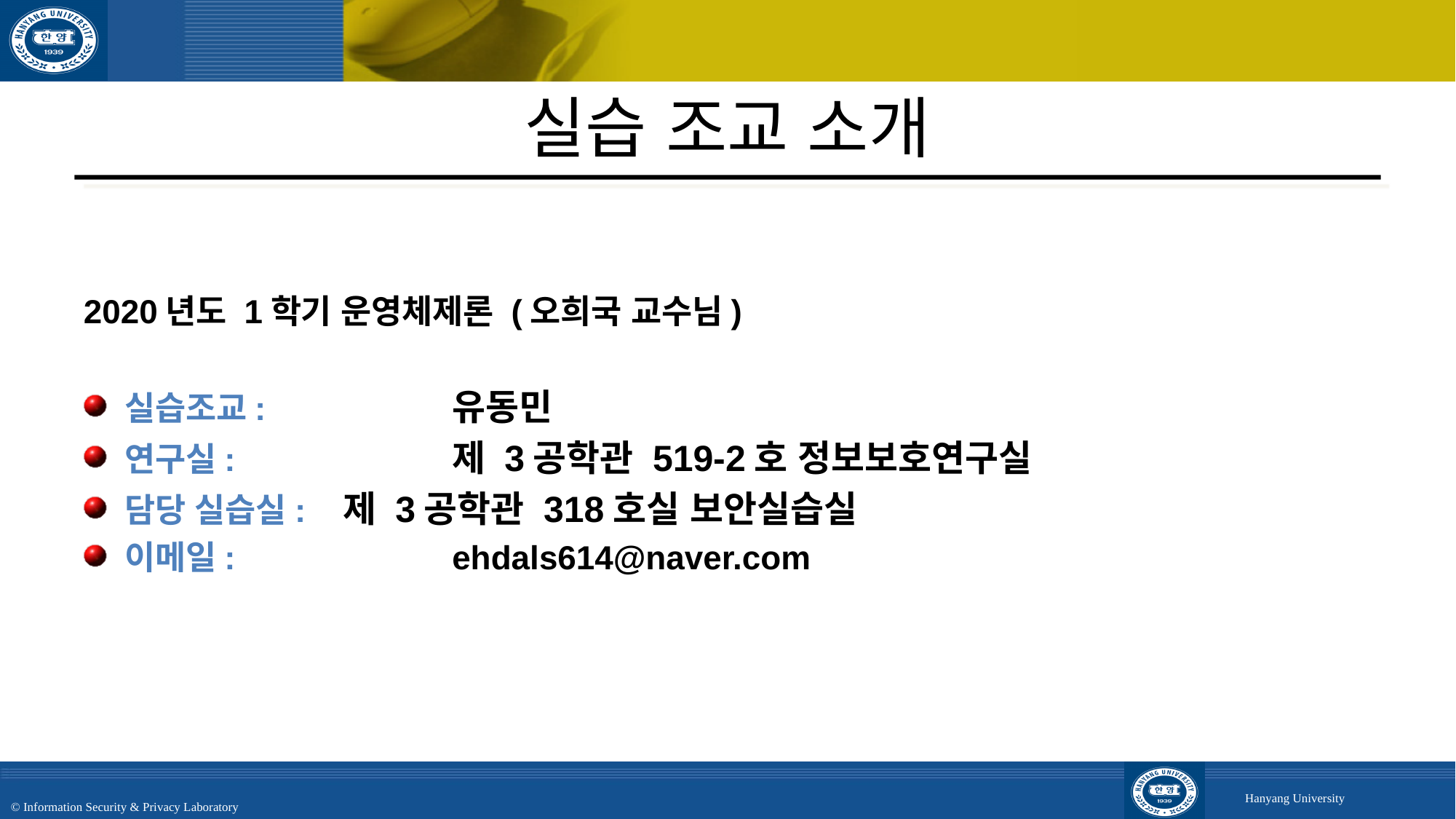

# 실습 조교 소개

2020년도 1학기 운영체제론 (오희국 교수님)

실습조교:		유동민
연구실: 		제 3공학관 519-2호 정보보호연구실
담당 실습실: 	제 3공학관 318호실 보안실습실
이메일: 		ehdals614@naver.com